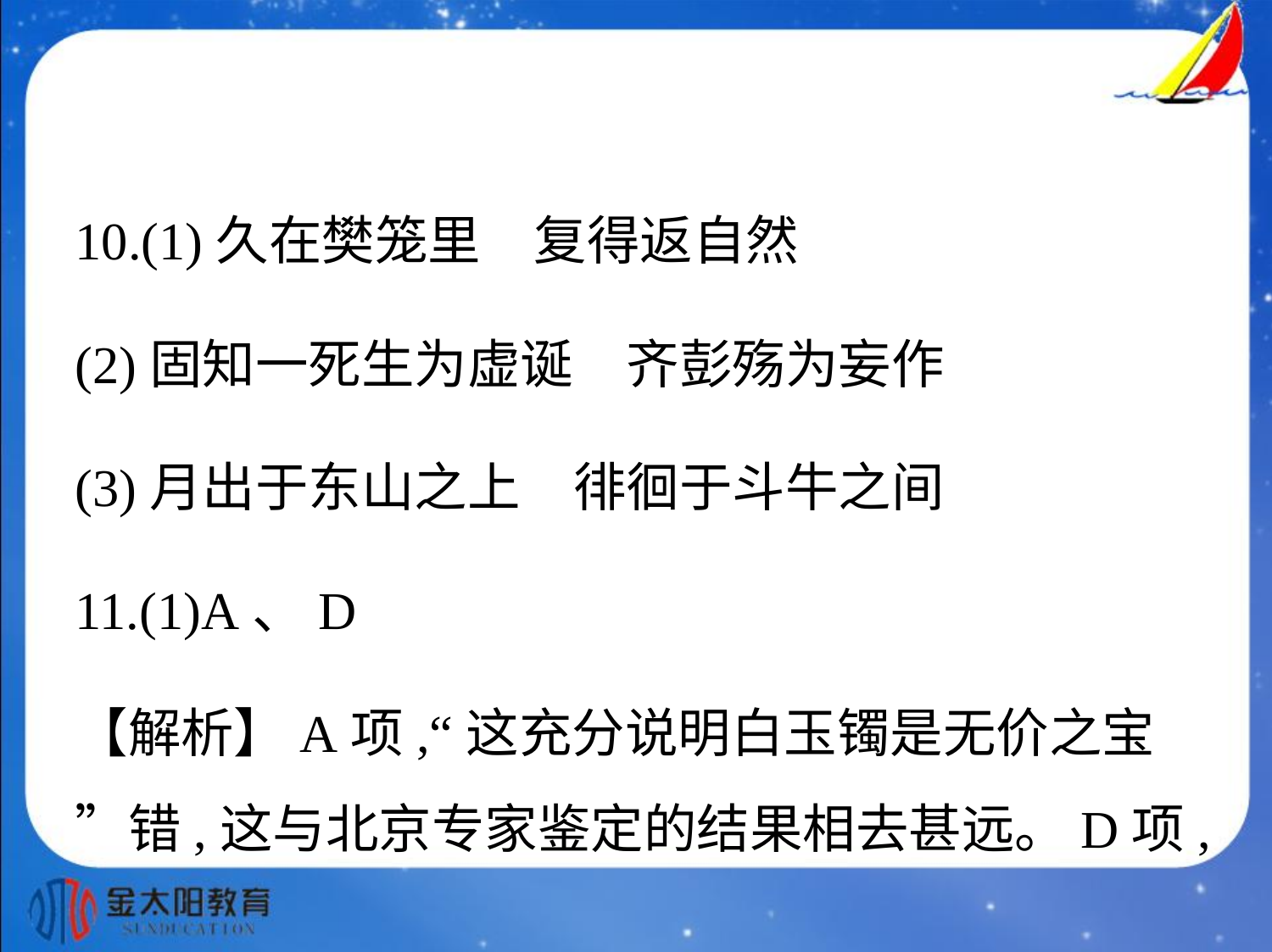

10.(1)久在樊笼里　复得返自然
(2)固知一死生为虚诞　齐彭殇为妄作
(3)月出于东山之上　徘徊于斗牛之间
11.(1)A、D
【解析】A项,“这充分说明白玉镯是无价之宝
”错,这与北京专家鉴定的结果相去甚远。D项,